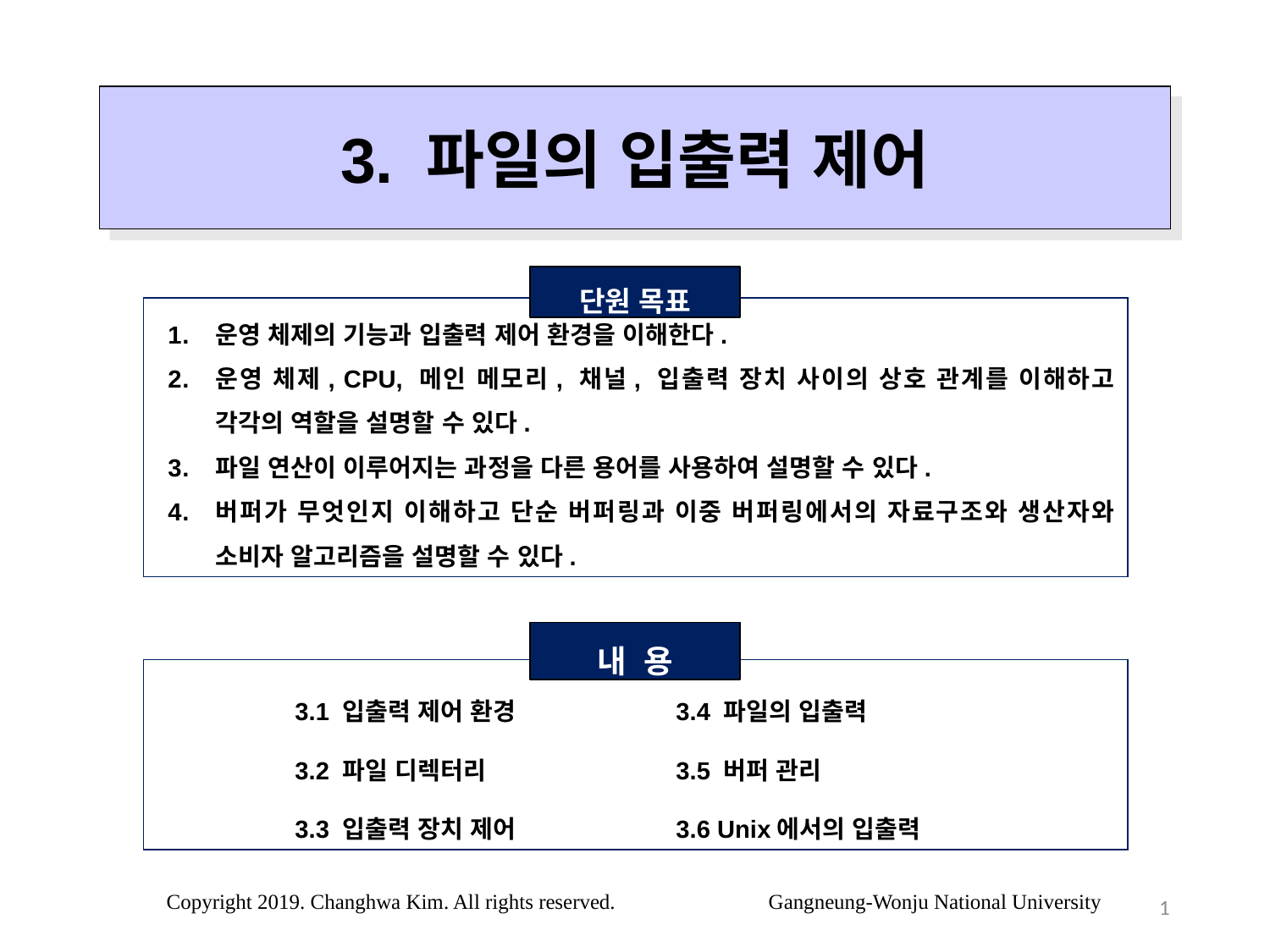

3. 파일의 입출력 제어
단원 목표
운영 체제의 기능과 입출력 제어 환경을 이해한다.
운영 체제, CPU, 메인 메모리, 채널, 입출력 장치 사이의 상호 관계를 이해하고 각각의 역할을 설명할 수 있다.
파일 연산이 이루어지는 과정을 다른 용어를 사용하여 설명할 수 있다.
버퍼가 무엇인지 이해하고 단순 버퍼링과 이중 버퍼링에서의 자료구조와 생산자와 소비자 알고리즘을 설명할 수 있다.
내  용
	3.1 입출력 제어 환경		3.4 파일의 입출력
	3.2 파일 디렉터리 		3.5 버퍼 관리
	3.3 입출력 장치 제어		3.6 Unix에서의 입출력
1
Copyright 2019. Changhwa Kim. All rights reserved.                             Gangneung-Wonju National University